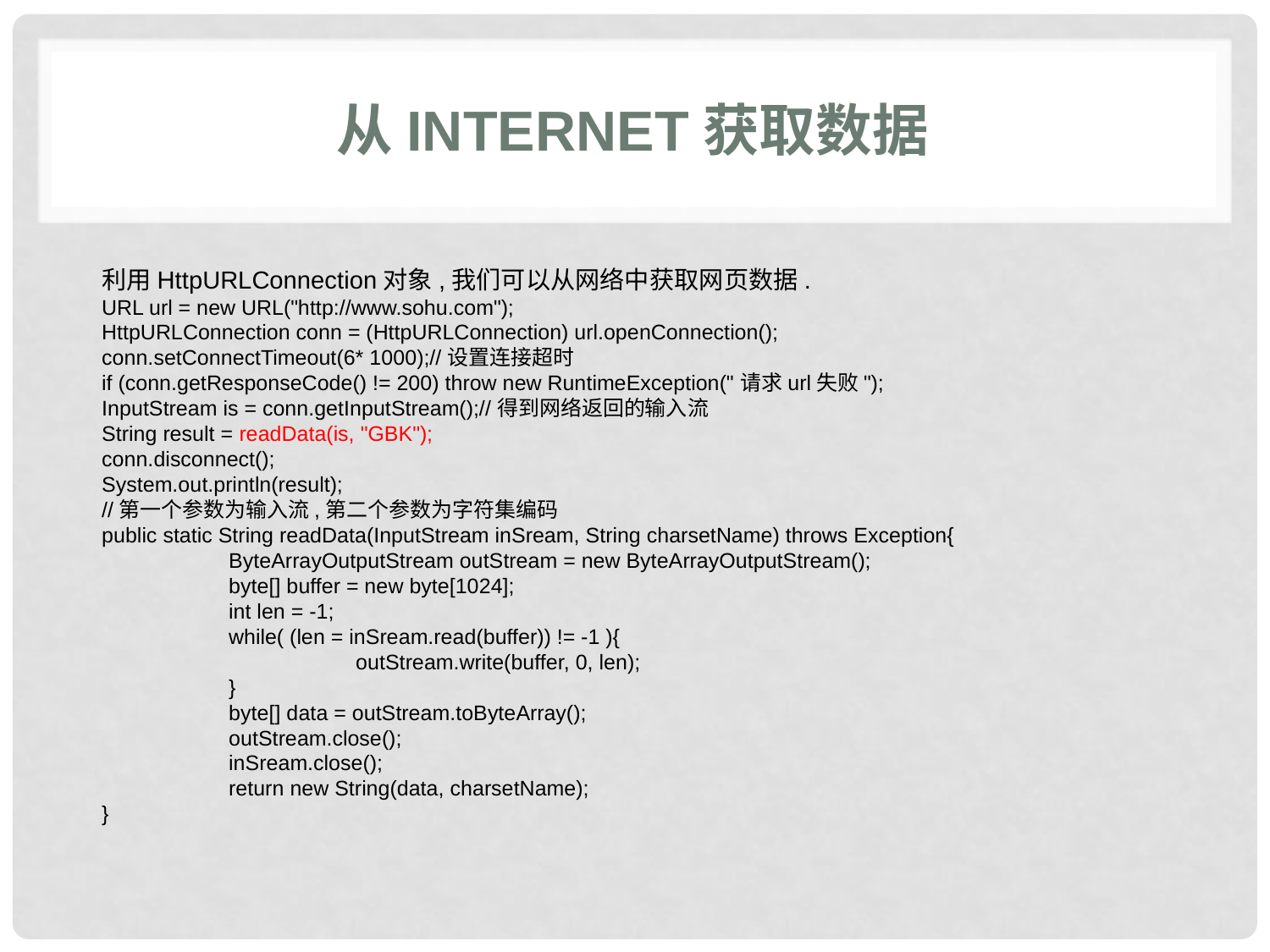

# 从Internet获取数据
利用HttpURLConnection对象,我们可以从网络中获取网页数据.
URL url = new URL("http://www.sohu.com");
HttpURLConnection conn = (HttpURLConnection) url.openConnection();
conn.setConnectTimeout(6* 1000);//设置连接超时
if (conn.getResponseCode() != 200) throw new RuntimeException("请求url失败");
InputStream is = conn.getInputStream();//得到网络返回的输入流
String result = readData(is, "GBK");
conn.disconnect();
System.out.println(result);
//第一个参数为输入流,第二个参数为字符集编码
public static String readData(InputStream inSream, String charsetName) throws Exception{
	ByteArrayOutputStream outStream = new ByteArrayOutputStream();
	byte[] buffer = new byte[1024];
	int len = -1;
	while( (len = inSream.read(buffer)) != -1 ){
		outStream.write(buffer, 0, len);
	}
	byte[] data = outStream.toByteArray();
	outStream.close();
	inSream.close();
	return new String(data, charsetName);
}